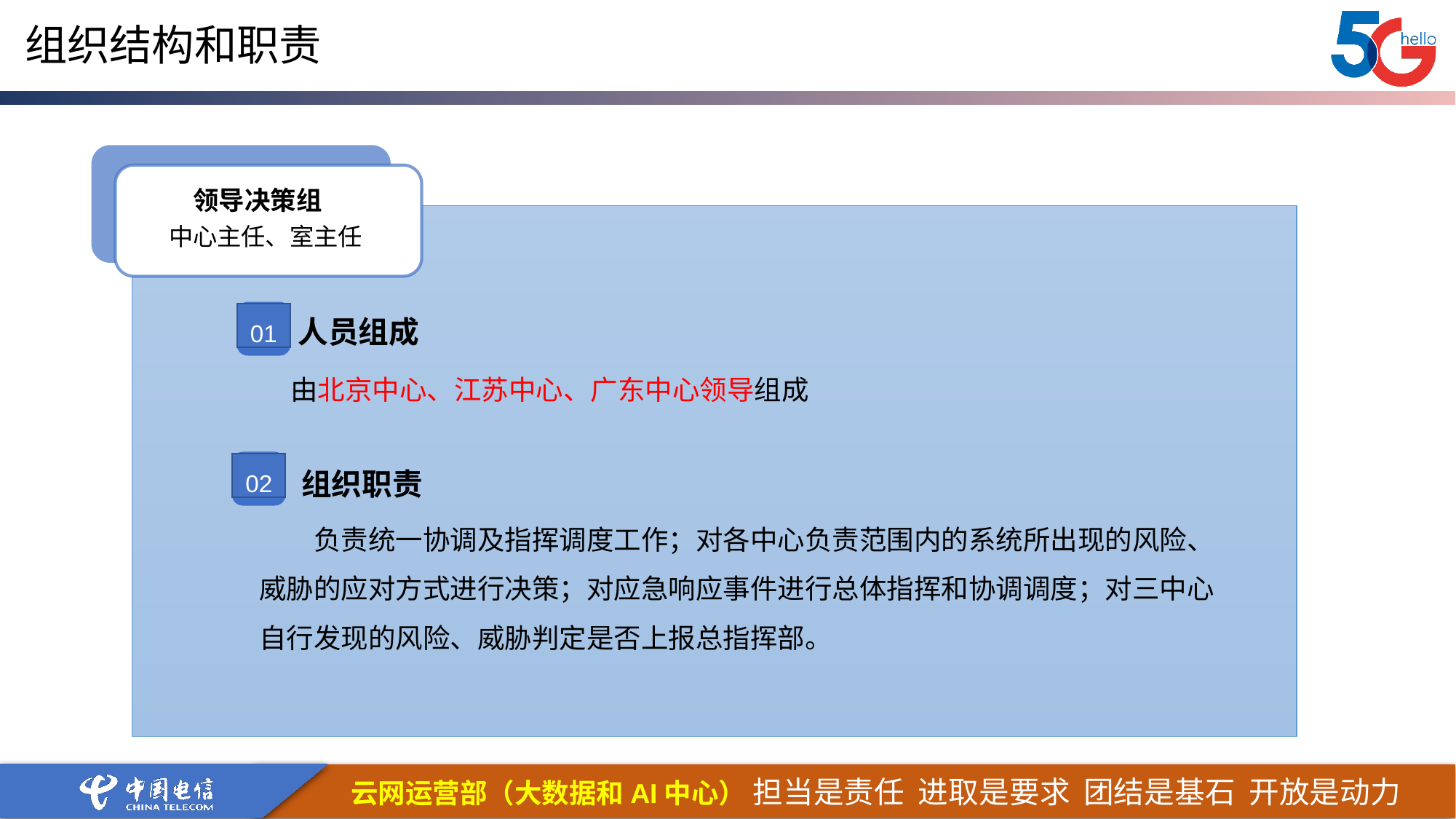

组织结构和职责

      领导决策组

中心主任、室主任

01
人员组成
由北京中心、江苏中心、广东中心领导组成

02
组织职责
负责统一协调及指挥调度工作；对各中心负责范围内的系统所出现的风险、威胁的应对方式进行决策；对应急响应事件进行总体指挥和协调调度；对三中心自行发现的风险、威胁判定是否上报总指挥部。